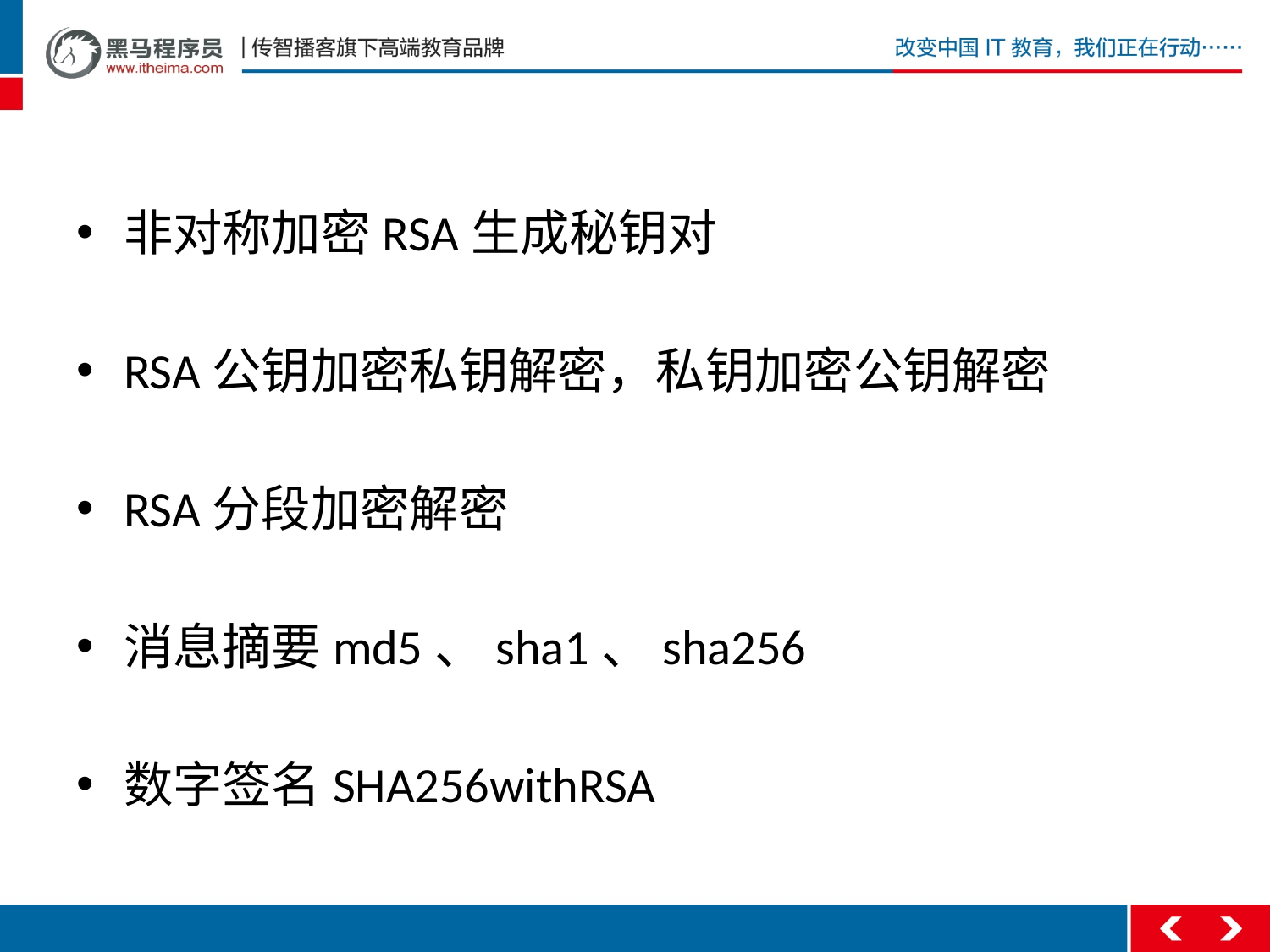

非对称加密RSA生成秘钥对

RSA公钥加密私钥解密，私钥加密公钥解密

RSA分段加密解密

消息摘要md5、sha1、sha256

数字签名SHA256withRSA